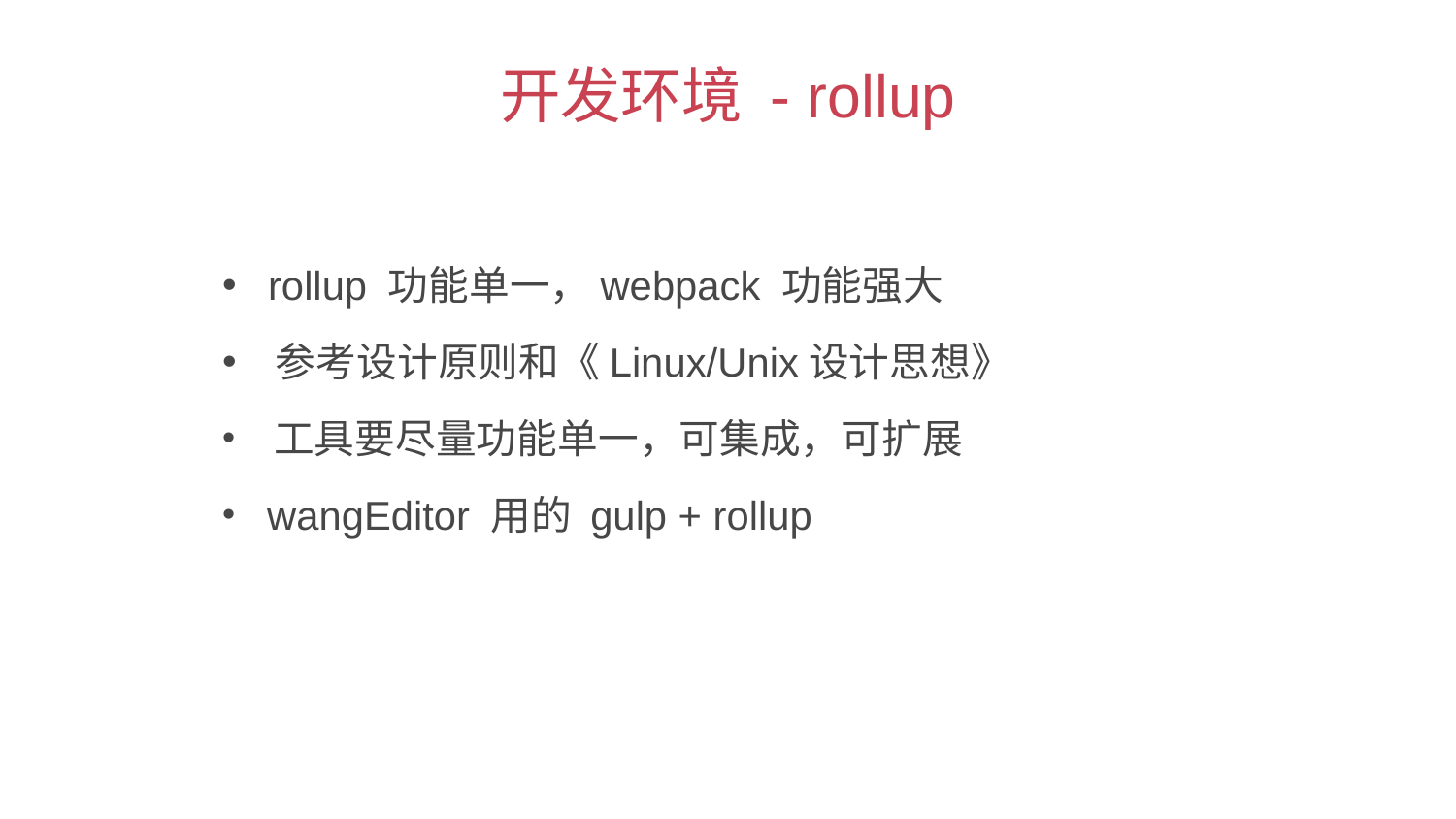

开发环境 - rollup
 rollup 功能单一，webpack 功能强大
 参考设计原则和《Linux/Unix设计思想》
 工具要尽量功能单一，可集成，可扩展
 wangEditor 用的 gulp + rollup